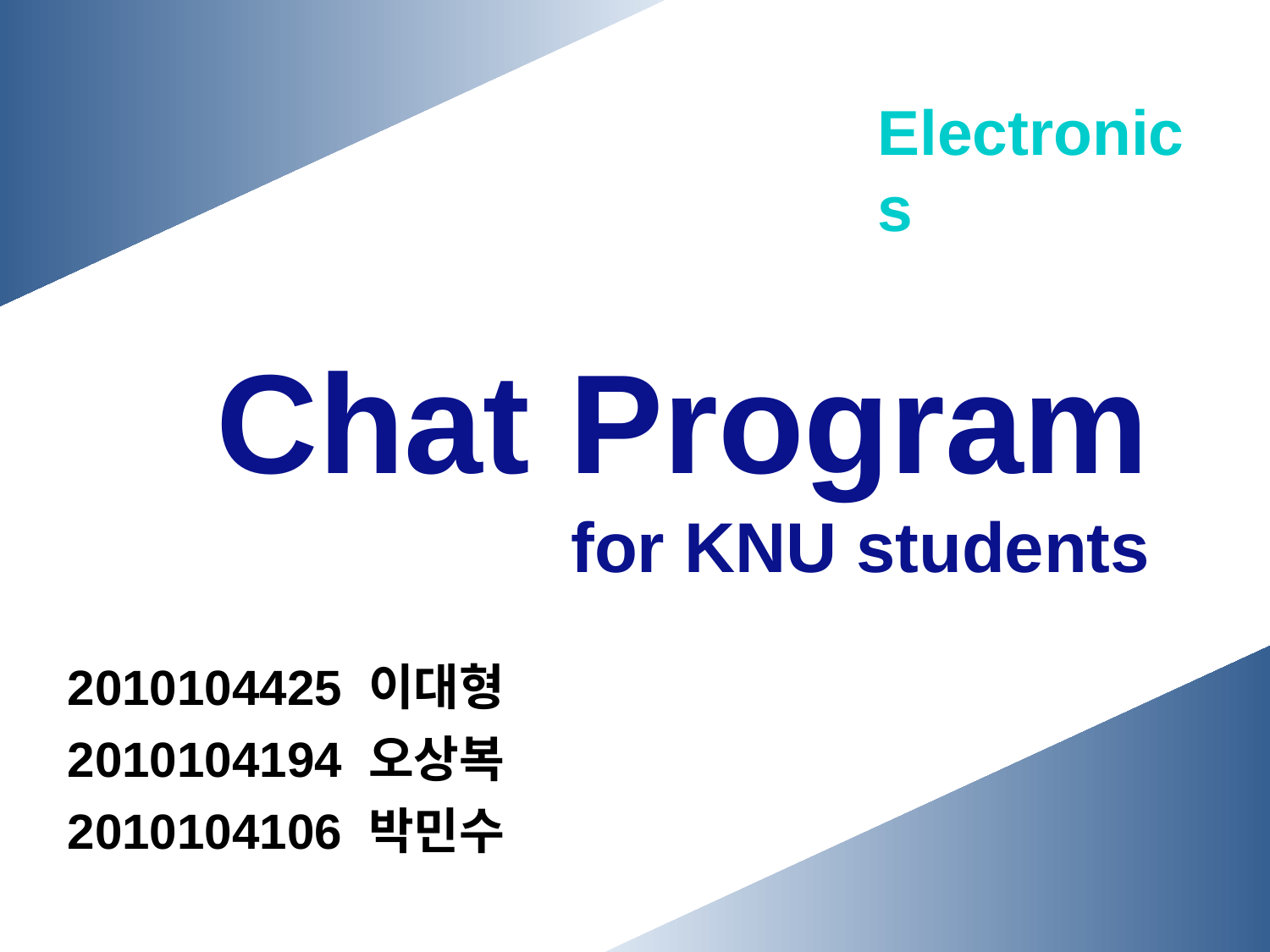

Electronics
Chat Program
for KNU students

2010104425 이대형
2010104194 오상복
2010104106 박민수